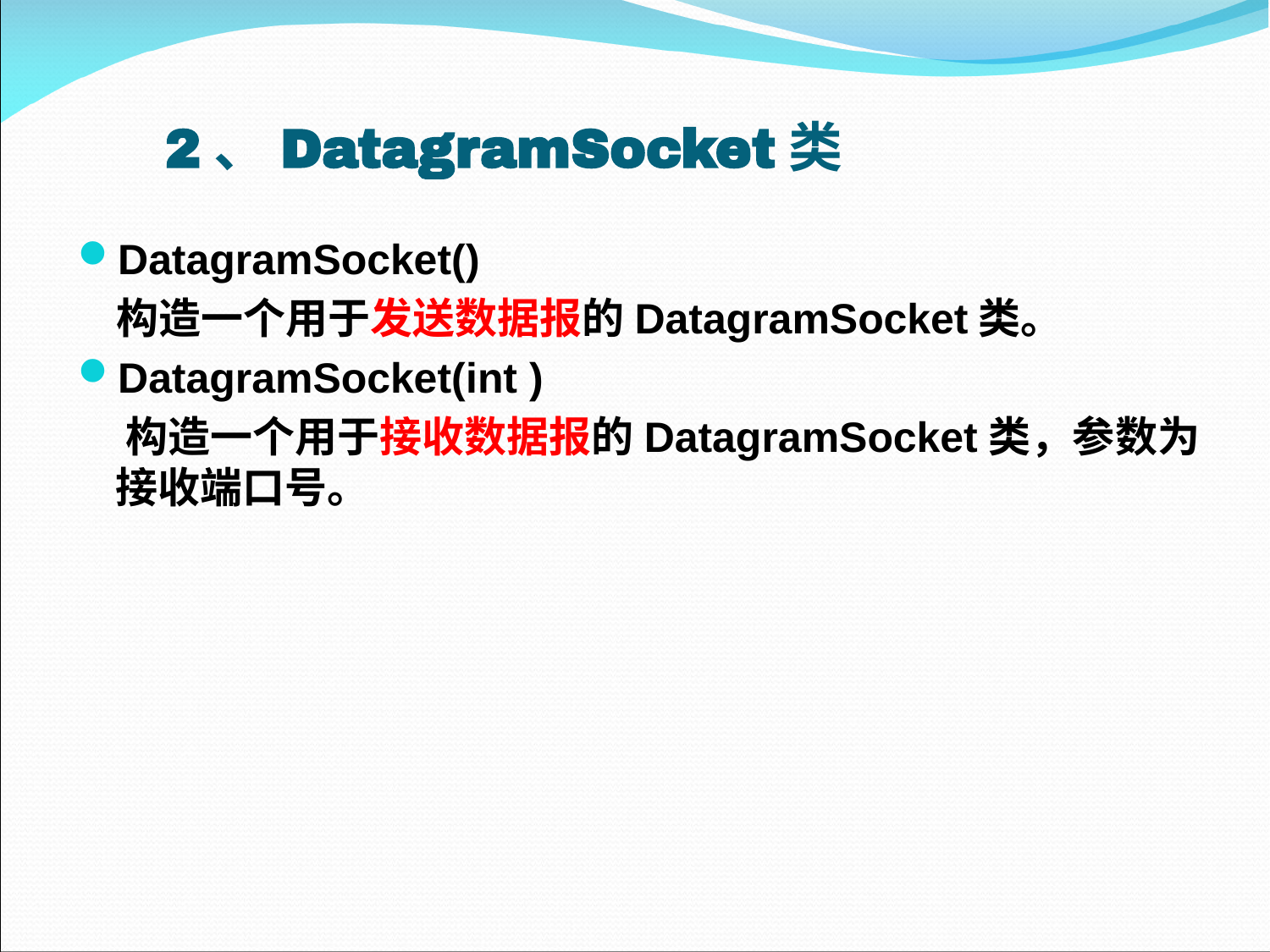

# 2、DatagramSocket类
DatagramSocket()
   构造一个用于发送数据报的DatagramSocket类。
DatagramSocket(int )
    构造一个用于接收数据报的DatagramSocket类，参数为接收端口号。